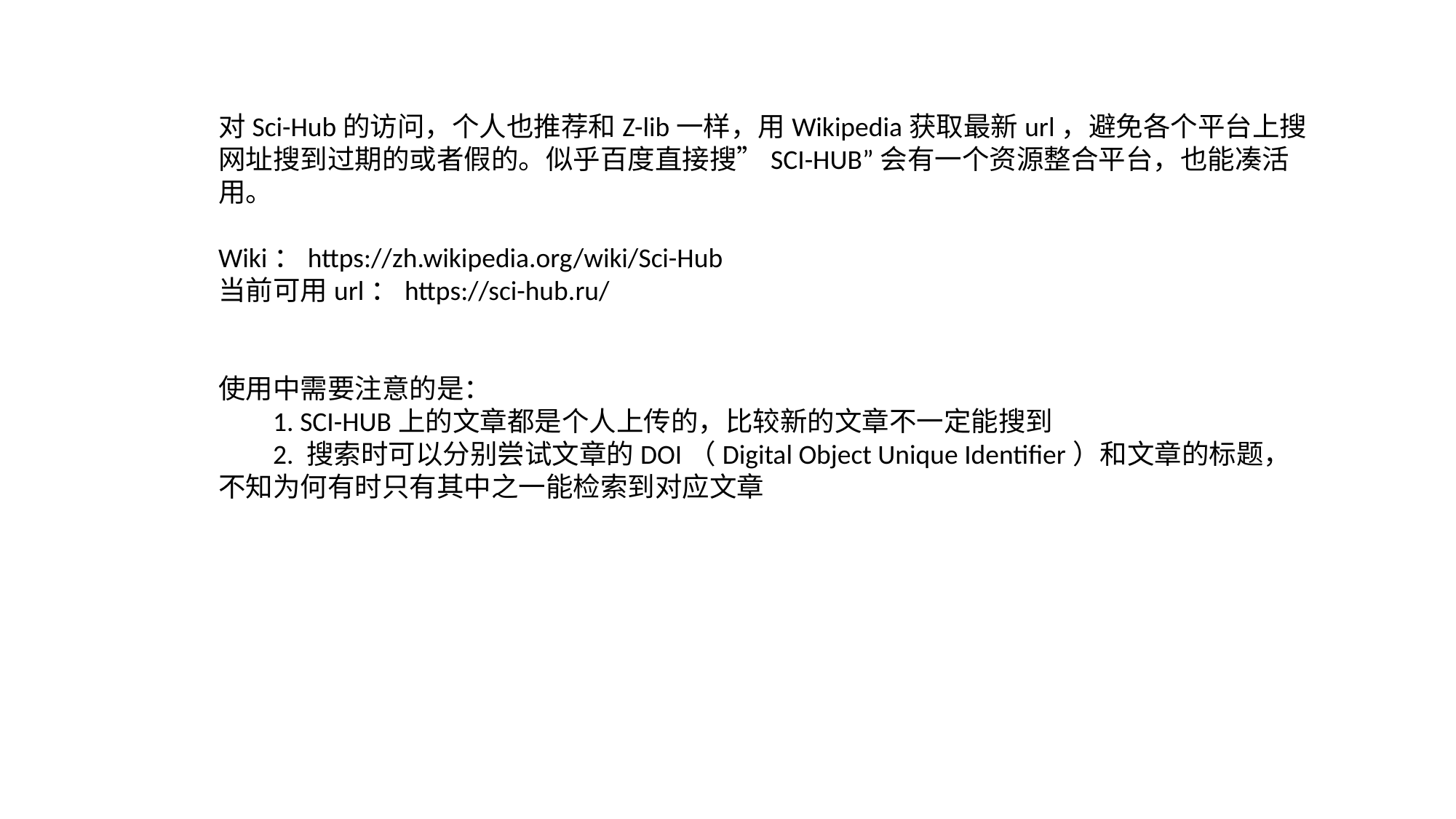

对Sci-Hub的访问，个人也推荐和Z-lib一样，用Wikipedia获取最新url，避免各个平台上搜网址搜到过期的或者假的。似乎百度直接搜”SCI-HUB”会有一个资源整合平台，也能凑活用。

Wiki：https://zh.wikipedia.org/wiki/Sci-Hub
当前可用url：https://sci-hub.ru/

使用中需要注意的是：
1. SCI-HUB上的文章都是个人上传的，比较新的文章不一定能搜到
2. 搜索时可以分别尝试文章的DOI（Digital Object Unique Identifier）和文章的标题，不知为何有时只有其中之一能检索到对应文章